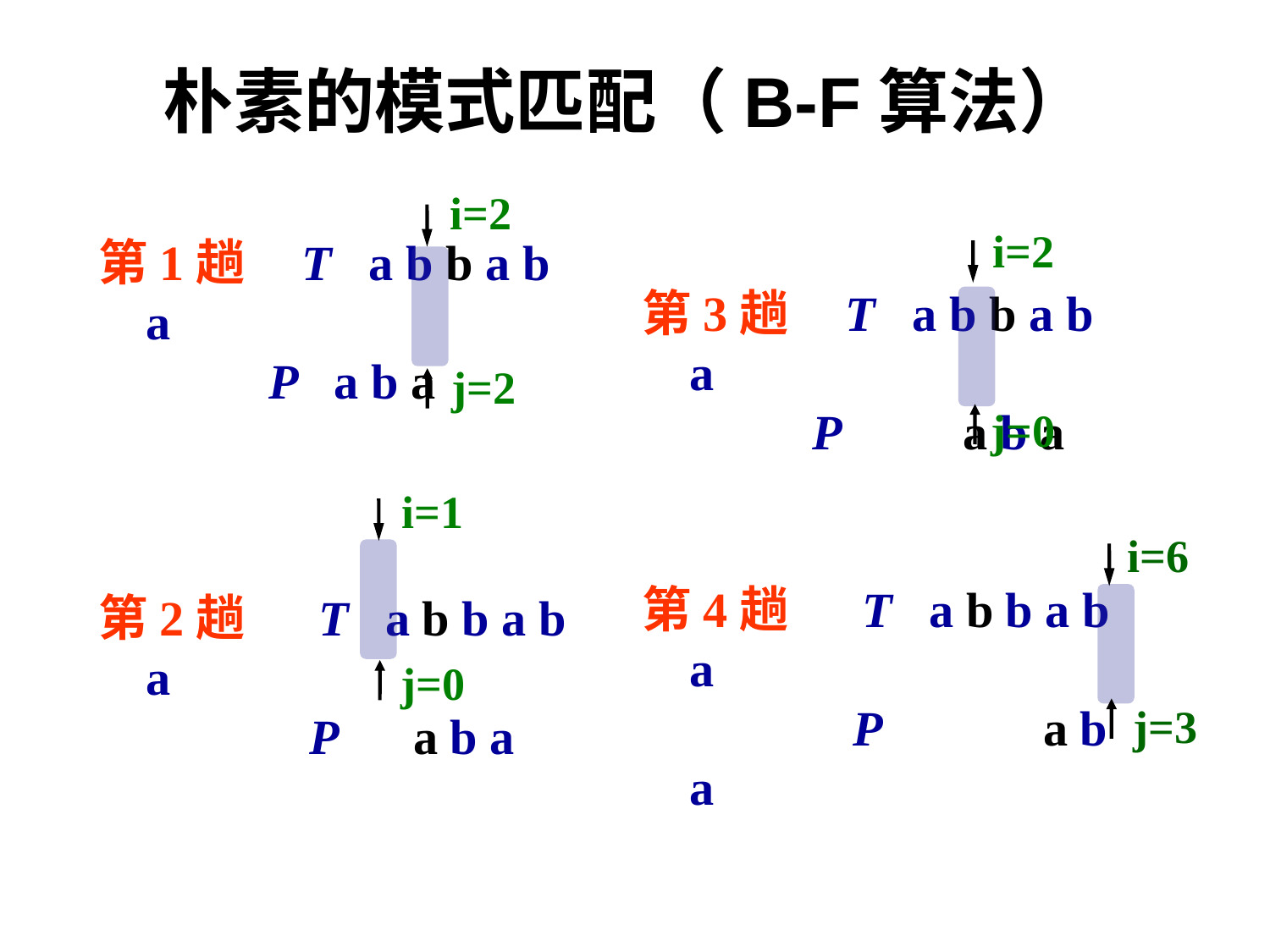

# 朴素的模式匹配（B-F算法）
i=2

j=2

i=1

j=0

i=2
第1趟    T   a b b a b a
	          P   a b a

第2趟	   T   a b b a b a
		   P      a b a

第3趟    T   a b b a b a
	          P          a b a

第4趟	   T   a b b a b a
		   P             a b a

j=0

i=6

j=3